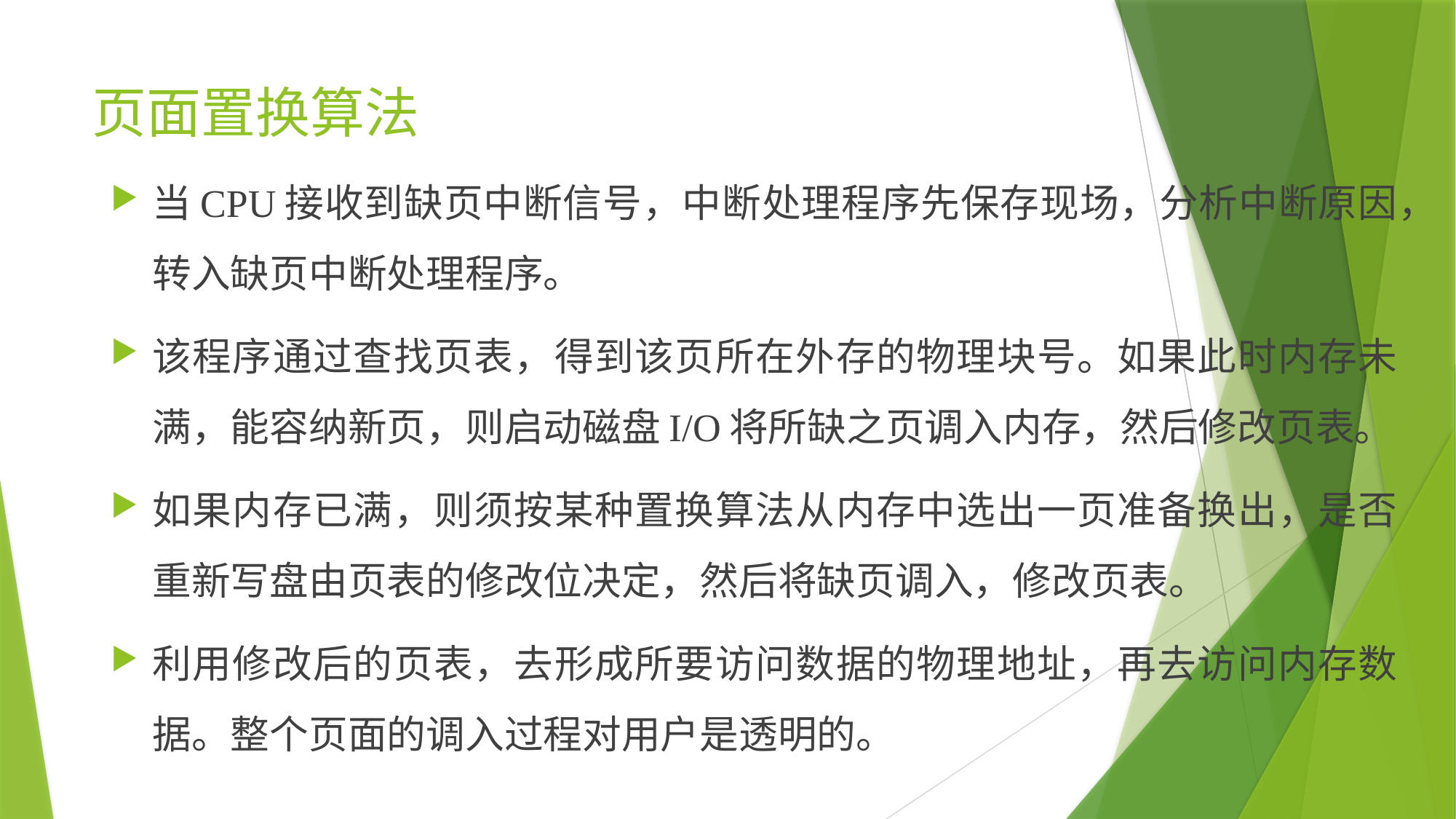

# 页面置换算法
当CPU接收到缺页中断信号，中断处理程序先保存现场，分析中断原因，转入缺页中断处理程序。
该程序通过查找页表，得到该页所在外存的物理块号。如果此时内存未满，能容纳新页，则启动磁盘I/O将所缺之页调入内存，然后修改页表。
如果内存已满，则须按某种置换算法从内存中选出一页准备换出，是否重新写盘由页表的修改位决定，然后将缺页调入，修改页表。
利用修改后的页表，去形成所要访问数据的物理地址，再去访问内存数据。整个页面的调入过程对用户是透明的。